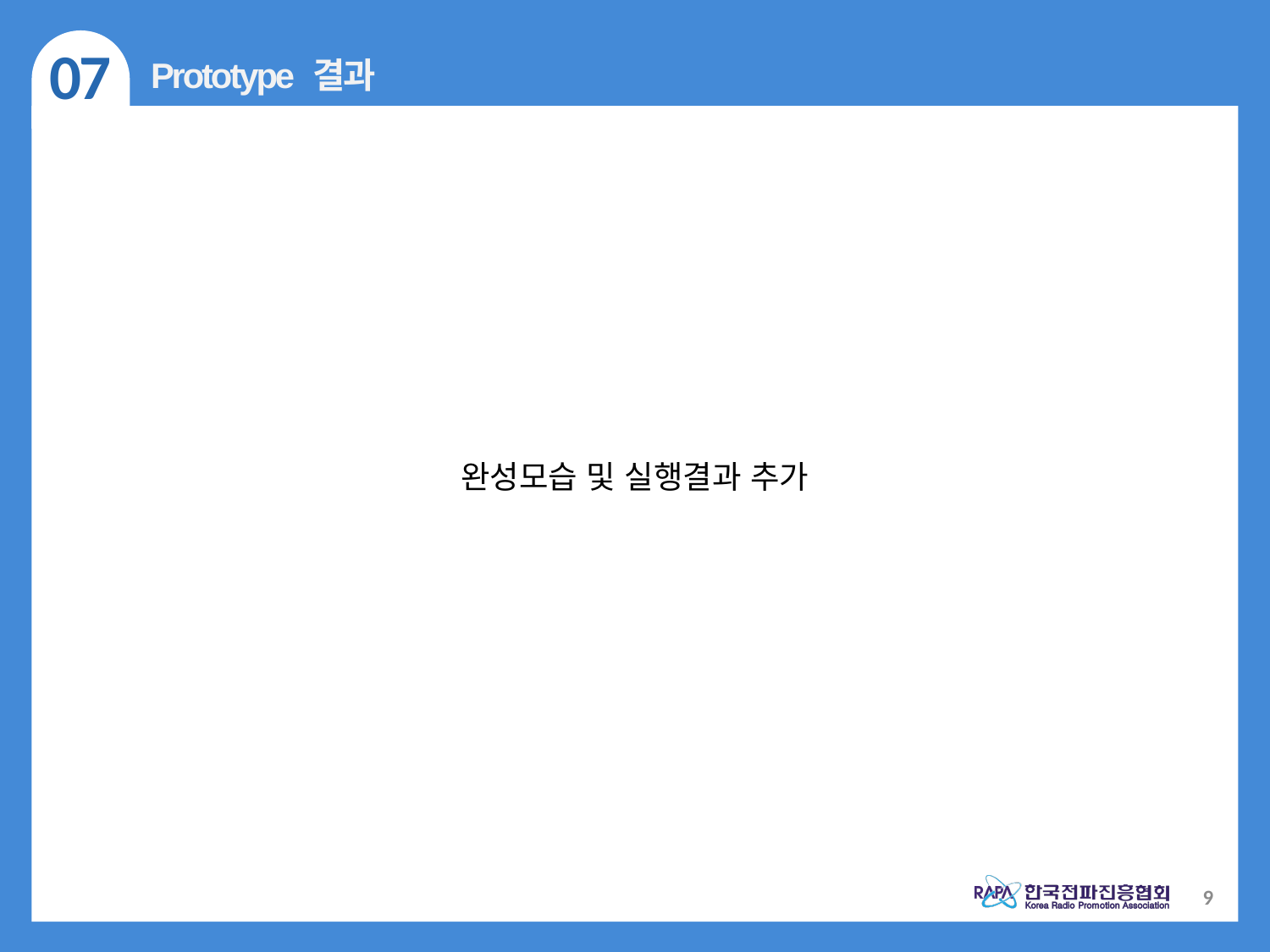

07
Prototype 결과
완성모습 및 실행결과 추가
9